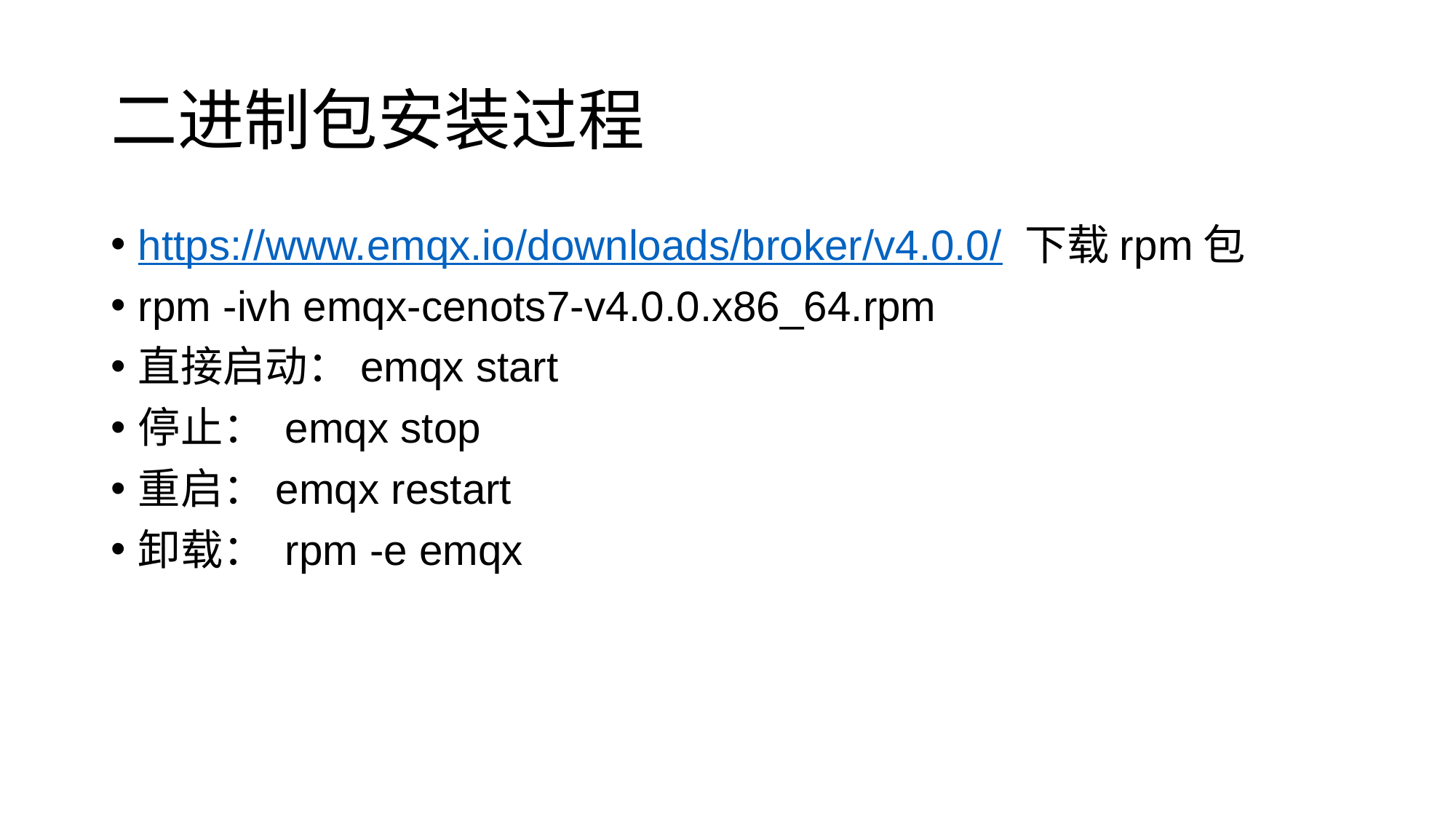

# 二进制包安装过程
https://www.emqx.io/downloads/broker/v4.0.0/ 下载rpm包
rpm -ivh emqx-cenots7-v4.0.0.x86_64.rpm
直接启动：emqx start
停止： emqx stop
重启：emqx restart
卸载： rpm -e emqx